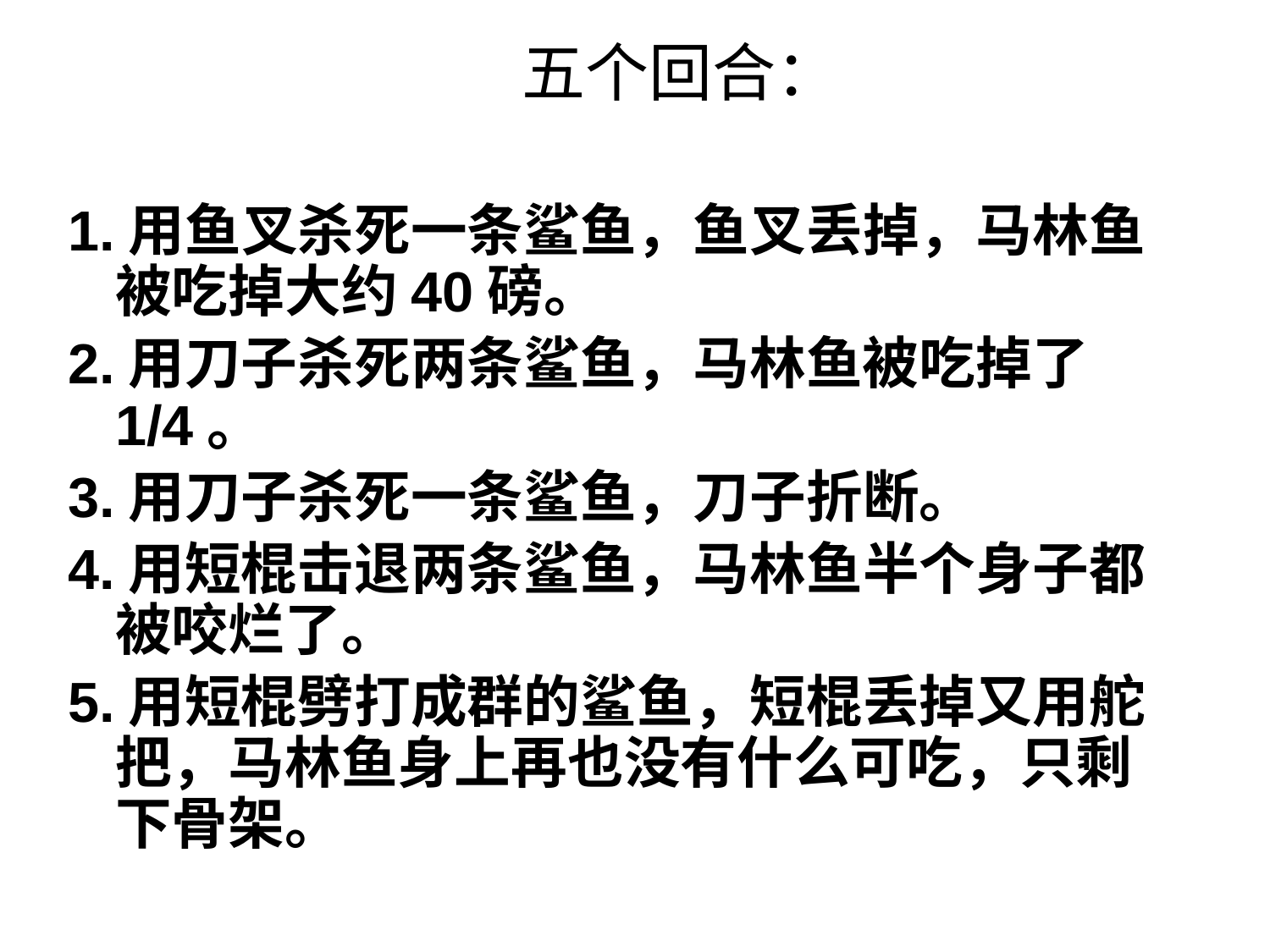

# 五个回合：
1.用鱼叉杀死一条鲨鱼，鱼叉丢掉，马林鱼被吃掉大约40磅。
2.用刀子杀死两条鲨鱼，马林鱼被吃掉了1/4。
3.用刀子杀死一条鲨鱼，刀子折断。
4.用短棍击退两条鲨鱼，马林鱼半个身子都被咬烂了。
5.用短棍劈打成群的鲨鱼，短棍丢掉又用舵把，马林鱼身上再也没有什么可吃，只剩下骨架。